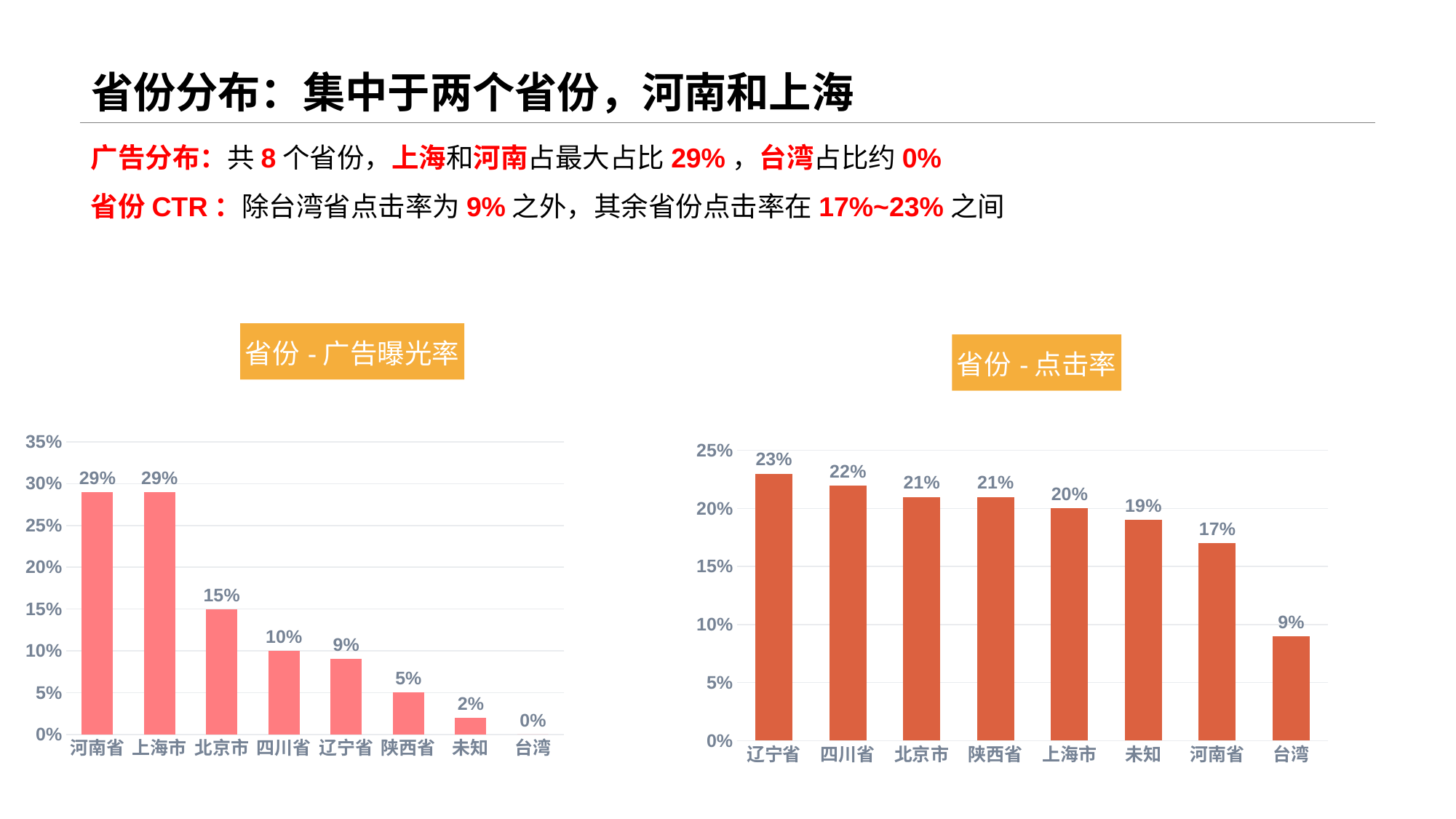

# 省份分布：集中于两个省份，河南和上海
广告分布：共8个省份，上海和河南占最大占比29%，台湾占比约0%
省份CTR：除台湾省点击率为9%之外，其余省份点击率在17%~23%之间

### Chart: 省份-广告曝光率

| Category | 系列 1 |
|---|---|
| 河南省 | 0.29 |
| 上海市 | 0.29 |
| 北京市 | 0.15 |
| 四川省 | 0.1 |
| 辽宁省 | 0.09 |
| 陕西省 | 0.05 |
| 未知 | 0.02 |
| 台湾 | 0.0 |

### Chart: 省份-点击率

| Category | 省份-点击率 |
|---|---|
| 辽宁省 | 0.23 |
| 四川省 | 0.22 |
| 北京市 | 0.21 |
| 陕西省 | 0.21 |
| 上海市 | 0.2 |
| 未知 | 0.19 |
| 河南省 | 0.17 |
| 台湾 | 0.09 |